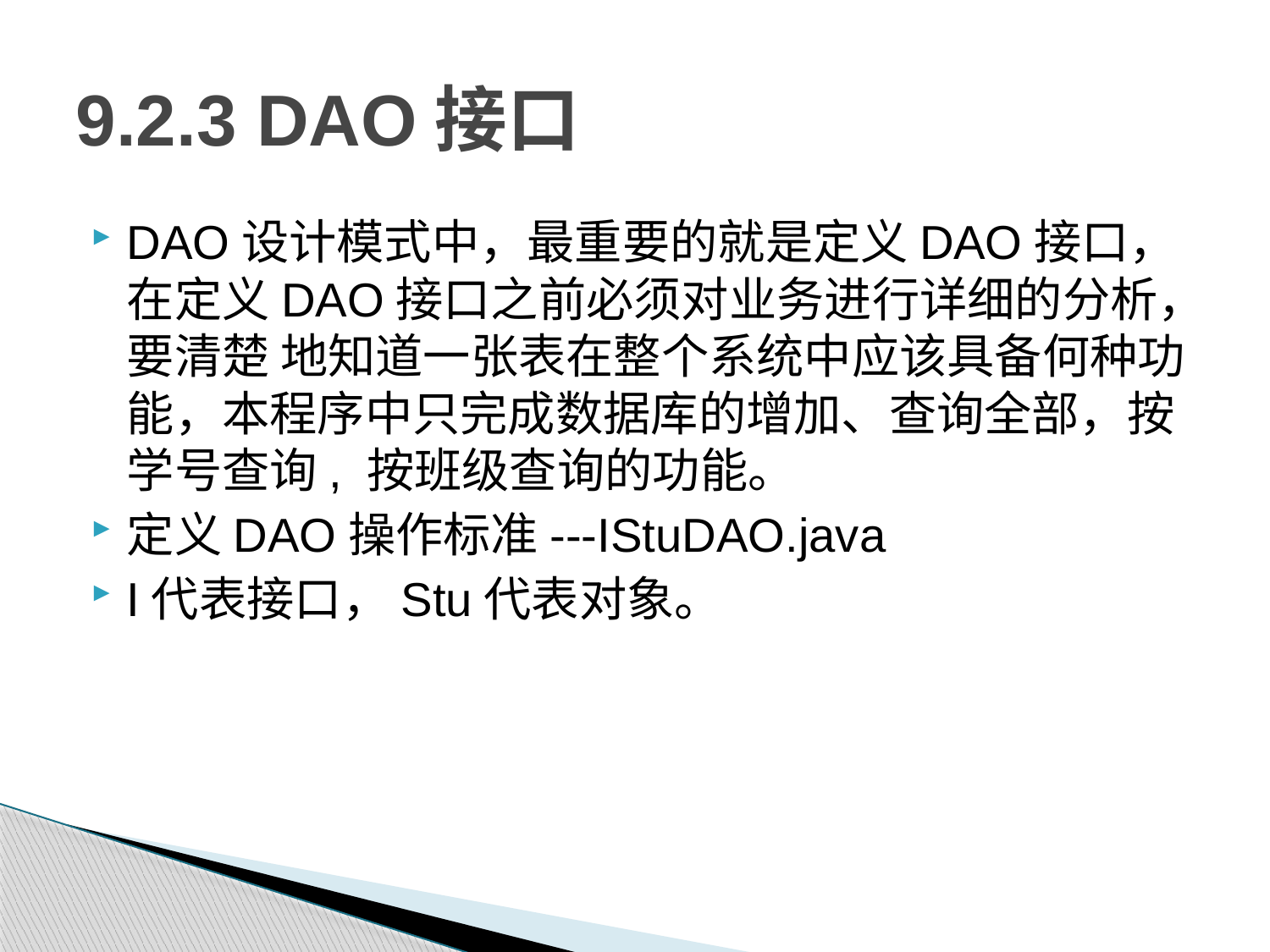

# 9.2.3 DAO接口
DAO设计模式中，最重要的就是定义DAO接口，在定义DAO接口之前必须对业务进行详细的分析，要清楚 地知道一张表在整个系统中应该具备何种功能，本程序中只完成数据库的增加、查询全部，按学号查询, 按班级查询的功能。
定义DAO操作标准---IStuDAO.java
I代表接口，Stu代表对象。